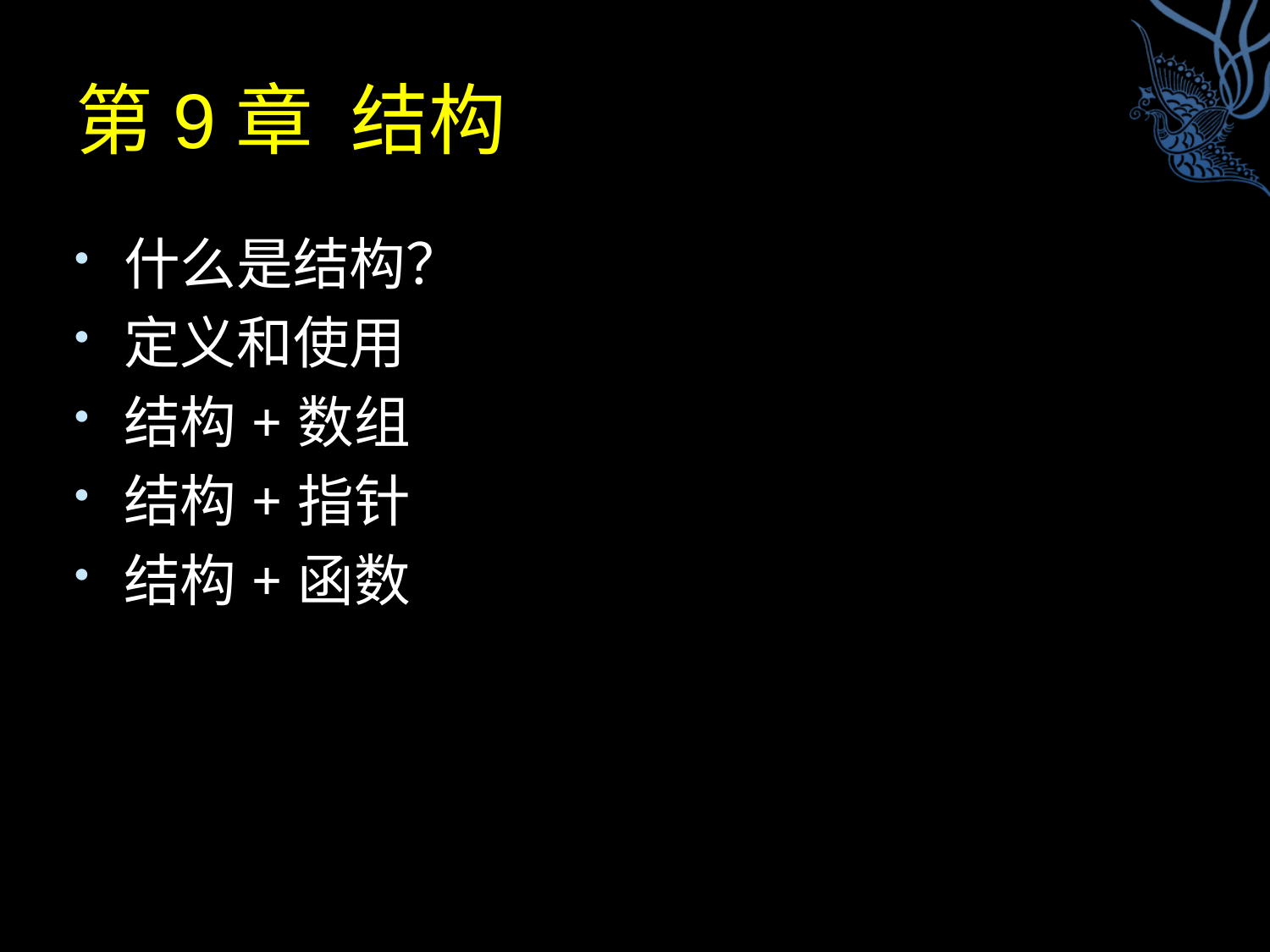

# 第9章  结构
什么是结构？
定义和使用
结构+数组
结构+指针
结构+函数